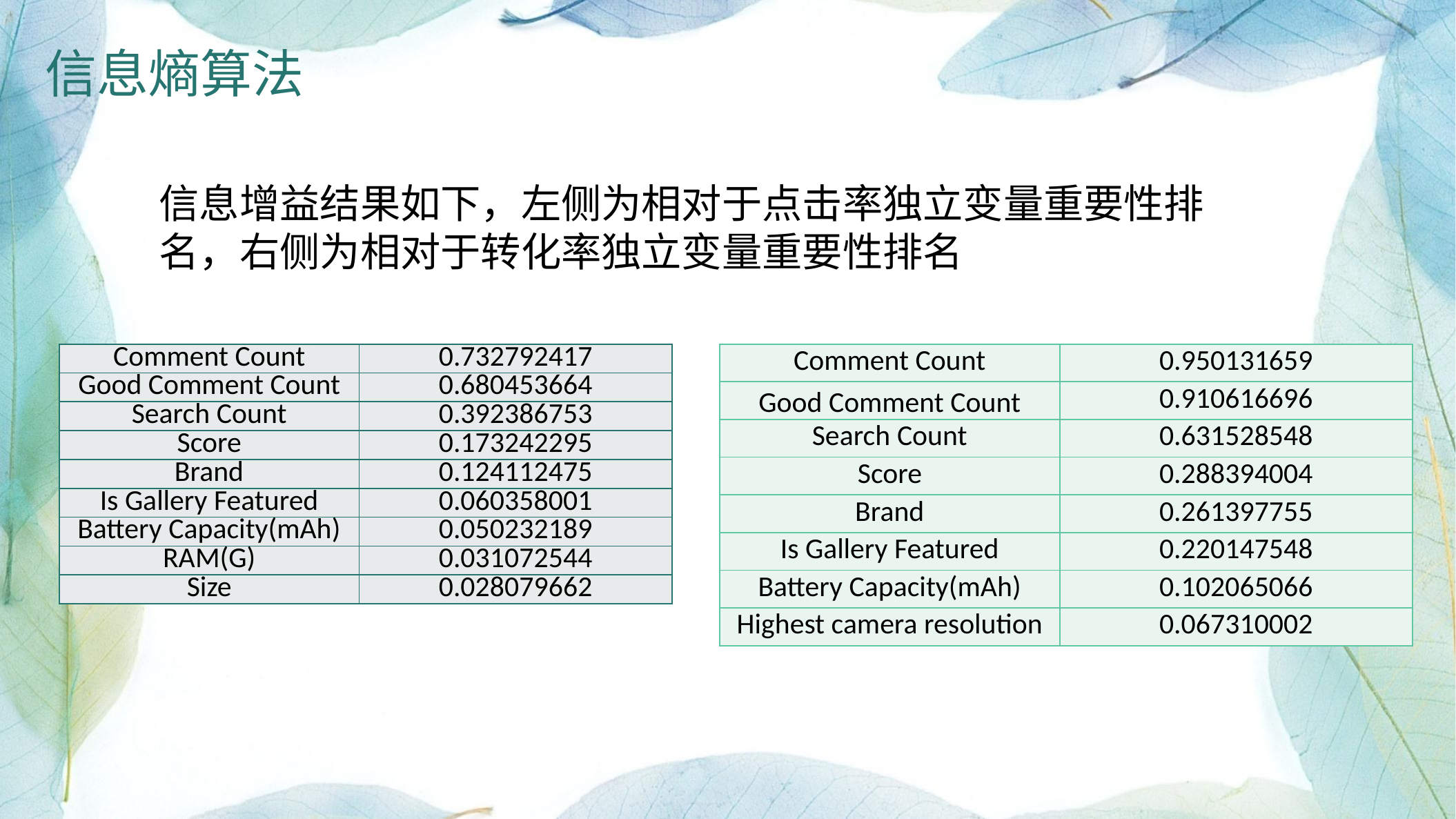

信息熵算法
信息增益结果如下，左侧为相对于点击率独立变量重要性排名，右侧为相对于转化率独立变量重要性排名
| Comment Count | 0.732792417 |
| --- | --- |
| Good Comment Count | 0.680453664 |
| Search Count | 0.392386753 |
| Score | 0.173242295 |
| Brand | 0.124112475 |
| Is Gallery Featured | 0.060358001 |
| Battery Capacity(mAh) | 0.050232189 |
| RAM(G) | 0.031072544 |
| Size | 0.028079662 |
| Comment Count | 0.950131659 |
| --- | --- |
| Good Comment Count | 0.910616696 |
| Search Count | 0.631528548 |
| Score | 0.288394004 |
| Brand | 0.261397755 |
| Is Gallery Featured | 0.220147548 |
| Battery Capacity(mAh) | 0.102065066 |
| Highest camera resolution | 0.067310002 |